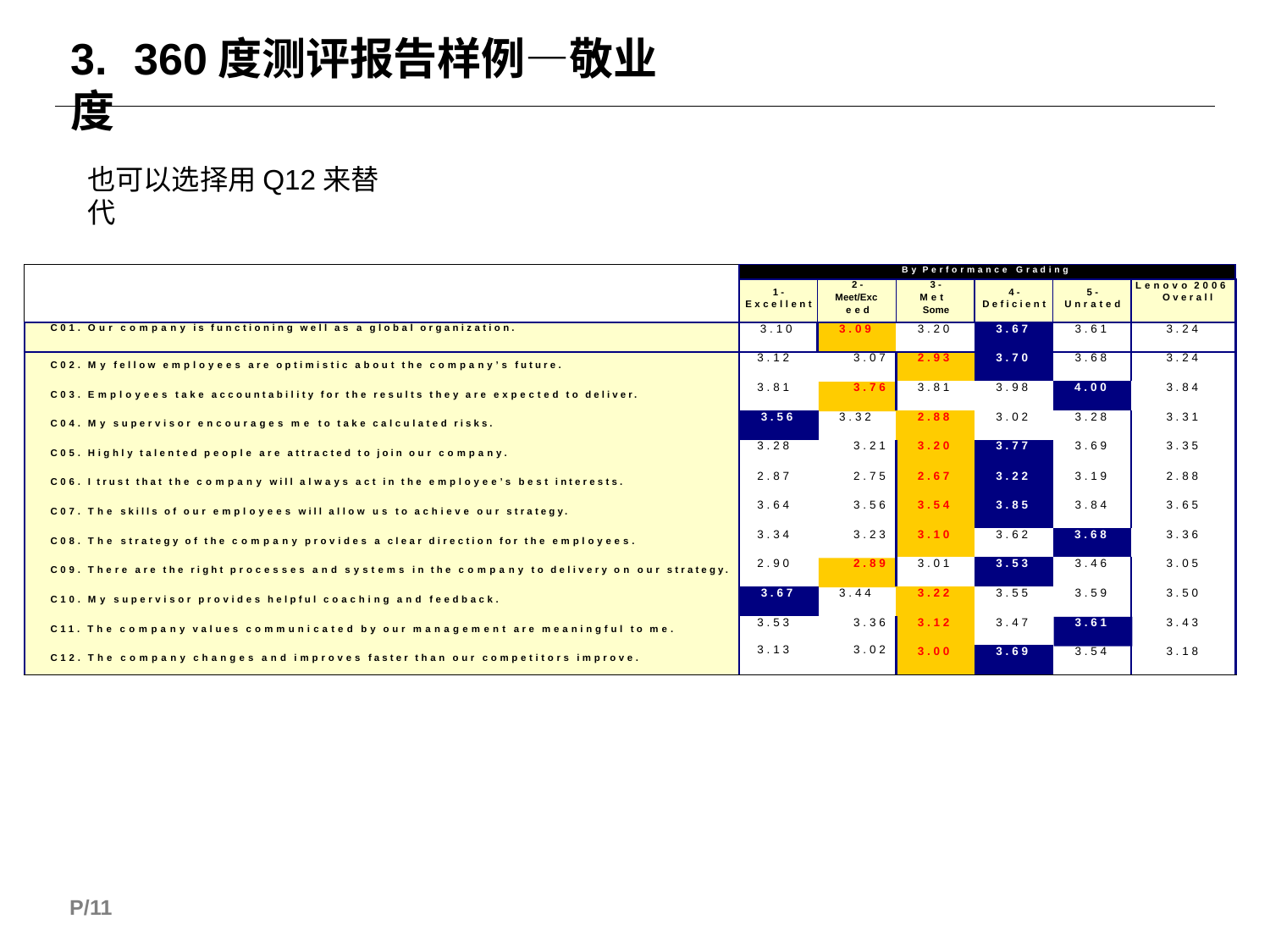

# 3.	360度测评报告样例—敬业度
也可以选择用Q12来替代
|  | By Performance Grading |  |  |  |  |  |
| --- | --- | --- | --- | --- | --- | --- |
|  | 1- Excellent | 2- Meet/Exc eed | 3- Met Some | 4- Deficient | 5- Unrated | Lenovo 2006 Overall |
| C01. Our company is functioning well as a global organization. | 3.10 | 3.09 | 3.20 | 3.67 | 3.61 | 3.24 |
| C02. My fellow employees are optimistic about the company’s future. | 3.12 3.07 |  | 2.93 | 3.70 | 3.68 | 3.24 |
| C03. Employees take accountability for the results they are expected to deliver. | 3.81 3.76 |  | 3.81 | 3.98 | 4.00 | 3.84 |
| C04. My supervisor encourages me to take calculated risks. | 3.56 | 3.32 | 2.88 | 3.02 | 3.28 | 3.31 |
| C05. Highly talented people are attracted to join our company. | 3.28 3.21 |  | 3.20 | 3.77 | 3.69 | 3.35 |
| C06. I trust that the company will always act in the employee’s best interests. | 2.87 2.75 |  | 2.67 | 3.22 | 3.19 | 2.88 |
| C07. The skills of our employees will allow us to achieve our strategy. | 3.64 3.56 |  | 3.54 | 3.85 | 3.84 | 3.65 |
| C08. The strategy of the company provides a clear direction for the employees. | 3.34 3.23 |  | 3.10 | 3.62 | 3.68 | 3.36 |
| C09. There are the right processes and systems in the company to delivery on our strategy. | 2.90 2.89 |  | 3.01 | 3.53 | 3.46 | 3.05 |
| C10. My supervisor provides helpful coaching and feedback. | 3.67 | 3.44 | 3.22 | 3.55 | 3.59 | 3.50 |
| C11. The company values communicated by our management are meaningful to me. | 3.53 3.36 3.13 3.02 |  | 3.12 | 3.47 | 3.61 | 3.43 |
| C12. The company changes and improves faster than our competitors improve. |  |  | 3.00 | 3.69 | 3.54 | 3.18 |

P/11